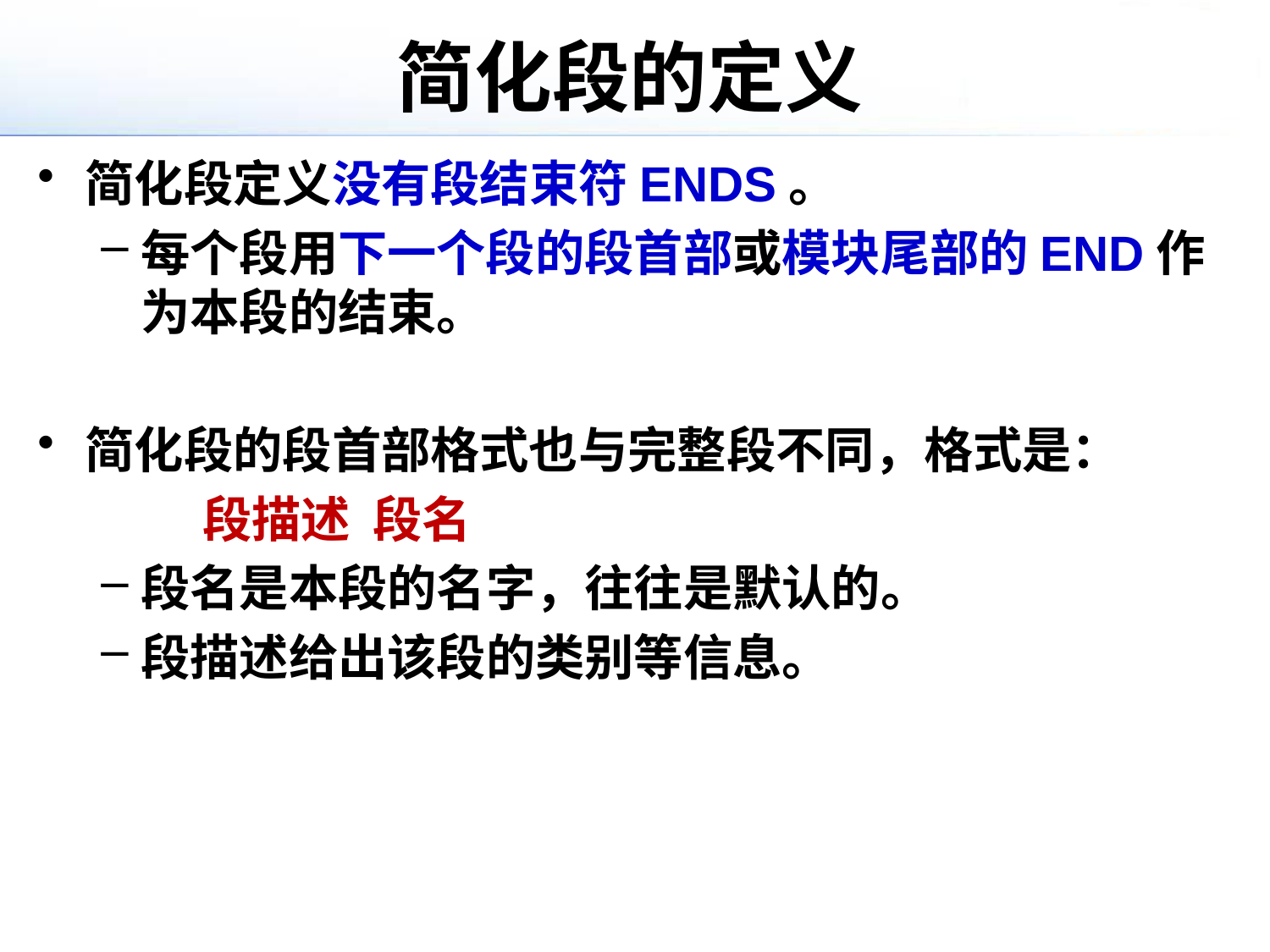

# 简化段的定义
简化段定义没有段结束符ENDS。
每个段用下一个段的段首部或模块尾部的END作为本段的结束。

简化段的段首部格式也与完整段不同，格式是：
        段描述  段名
段名是本段的名字，往往是默认的。
段描述给出该段的类别等信息。